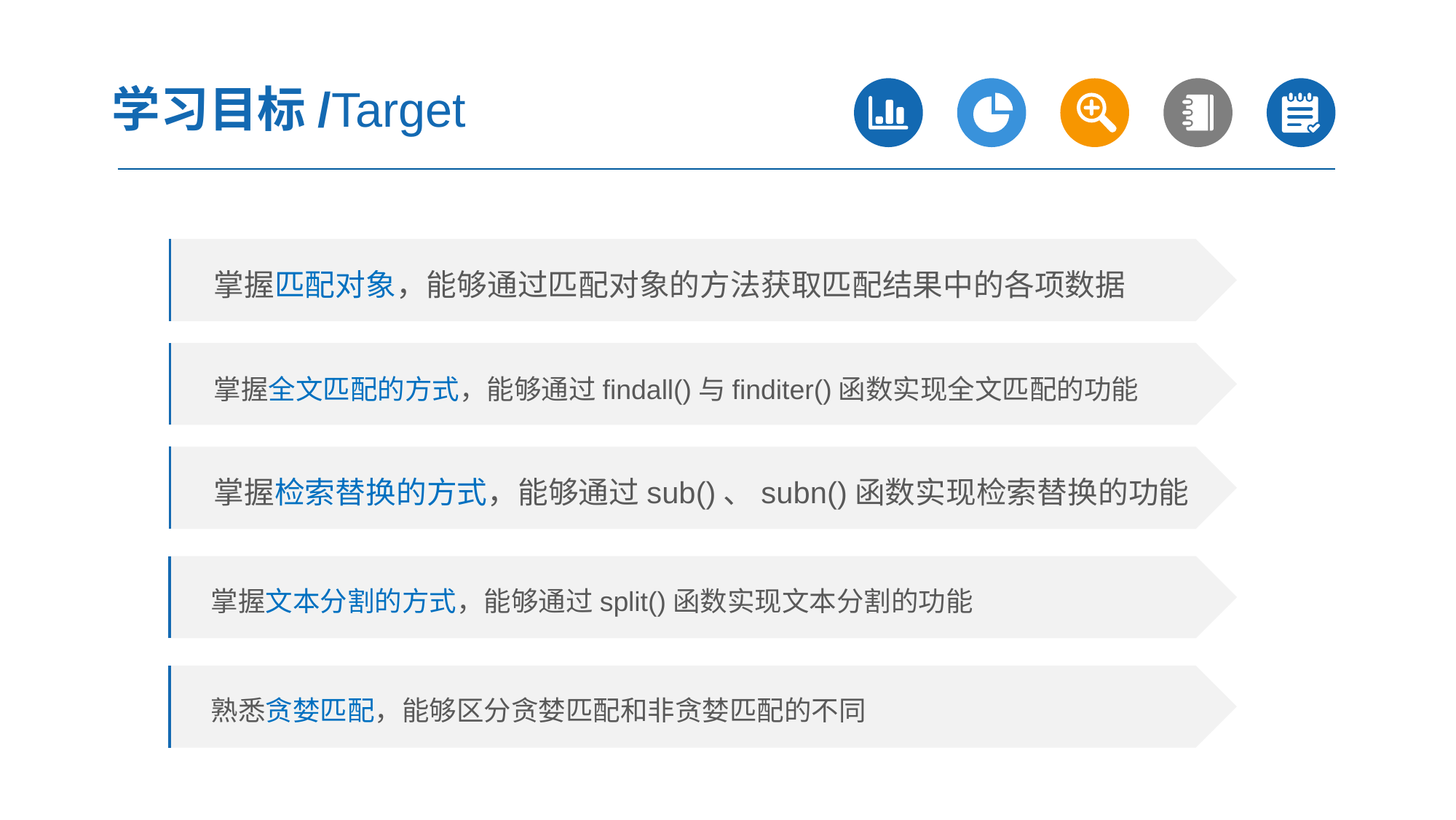

学习目标/Target
    掌握匹配对象，能够通过匹配对象的方法获取匹配结果中的各项数据

    掌握全文匹配的方式，能够通过findall()与finditer()函数实现全文匹配的功能

    掌握检索替换的方式，能够通过sub()、subn()函数实现检索替换的功能

    掌握文本分割的方式，能够通过split()函数实现文本分割的功能

    熟悉贪婪匹配，能够区分贪婪匹配和非贪婪匹配的不同